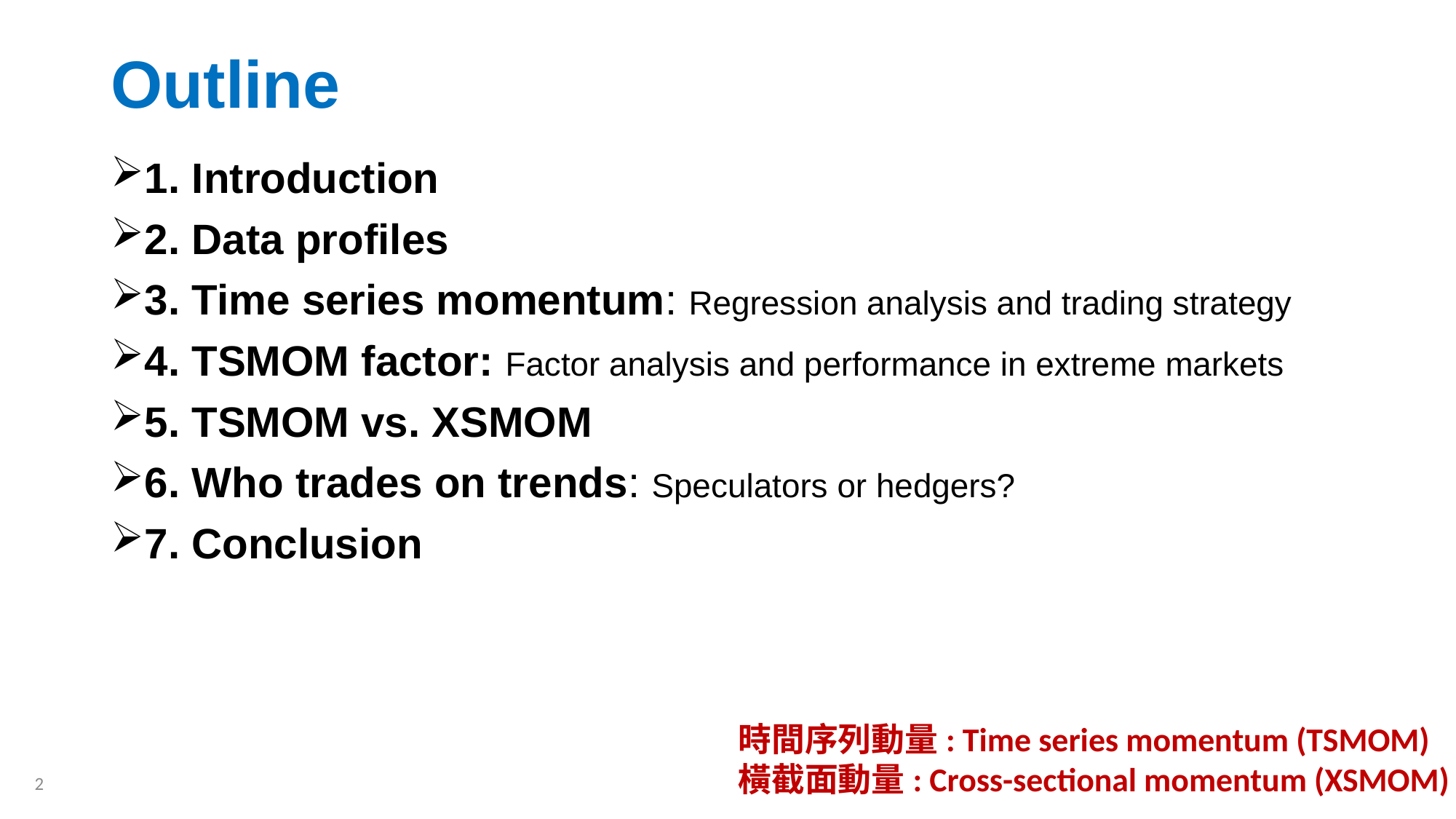

# Outline
1. Introduction
2. Data profiles
3. Time series momentum: Regression analysis and trading strategy
4. TSMOM factor: Factor analysis and performance in extreme markets
5. TSMOM vs. XSMOM
6. Who trades on trends: Speculators or hedgers?
7. Conclusion

時間序列動量: Time series momentum (TSMOM)
橫截面動量: Cross-sectional momentum (XSMOM)
2